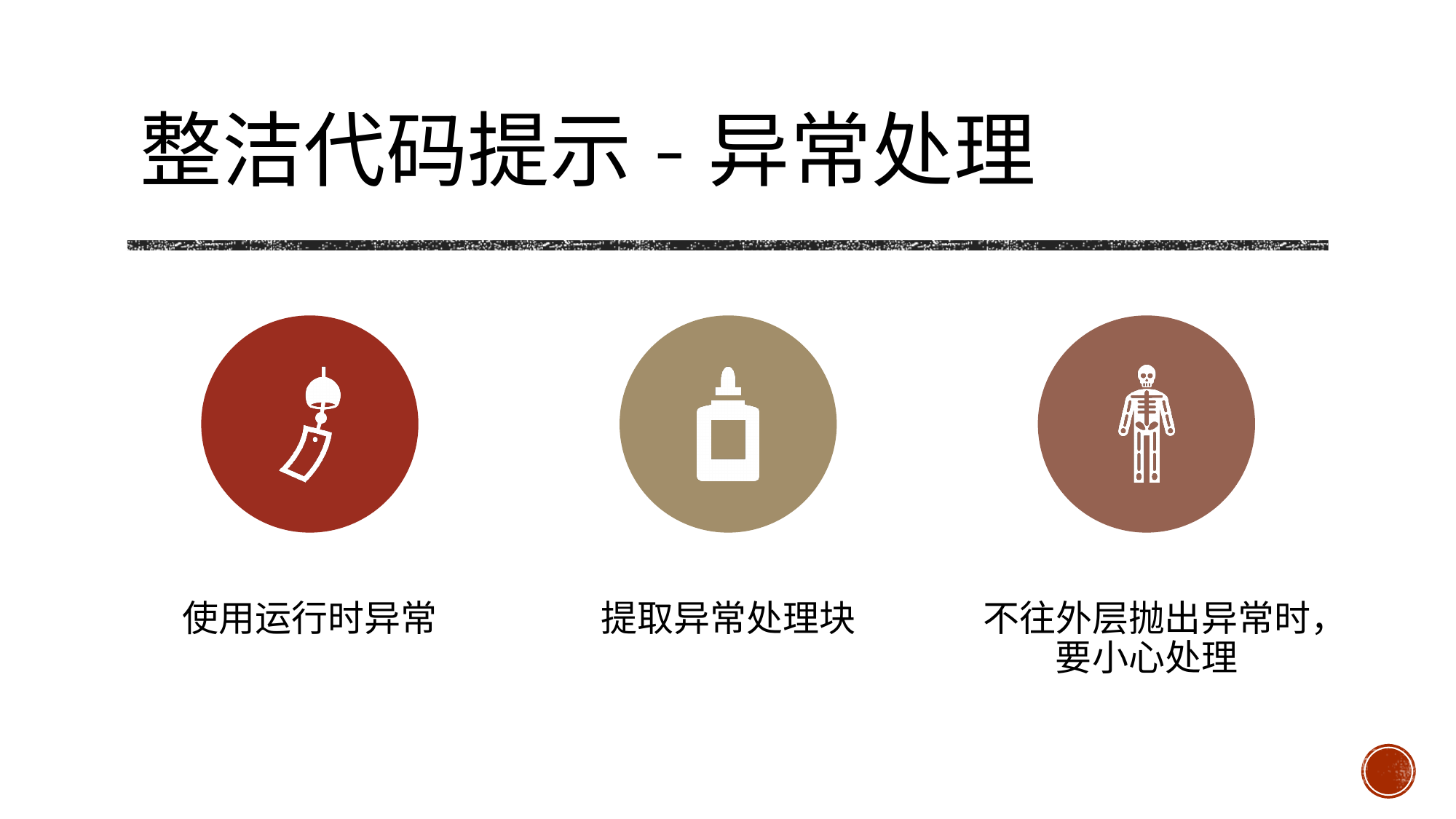

# 整洁代码提示-异常处理

使用运行时异常
提取异常处理块
不往外层抛出异常时，要小心处理